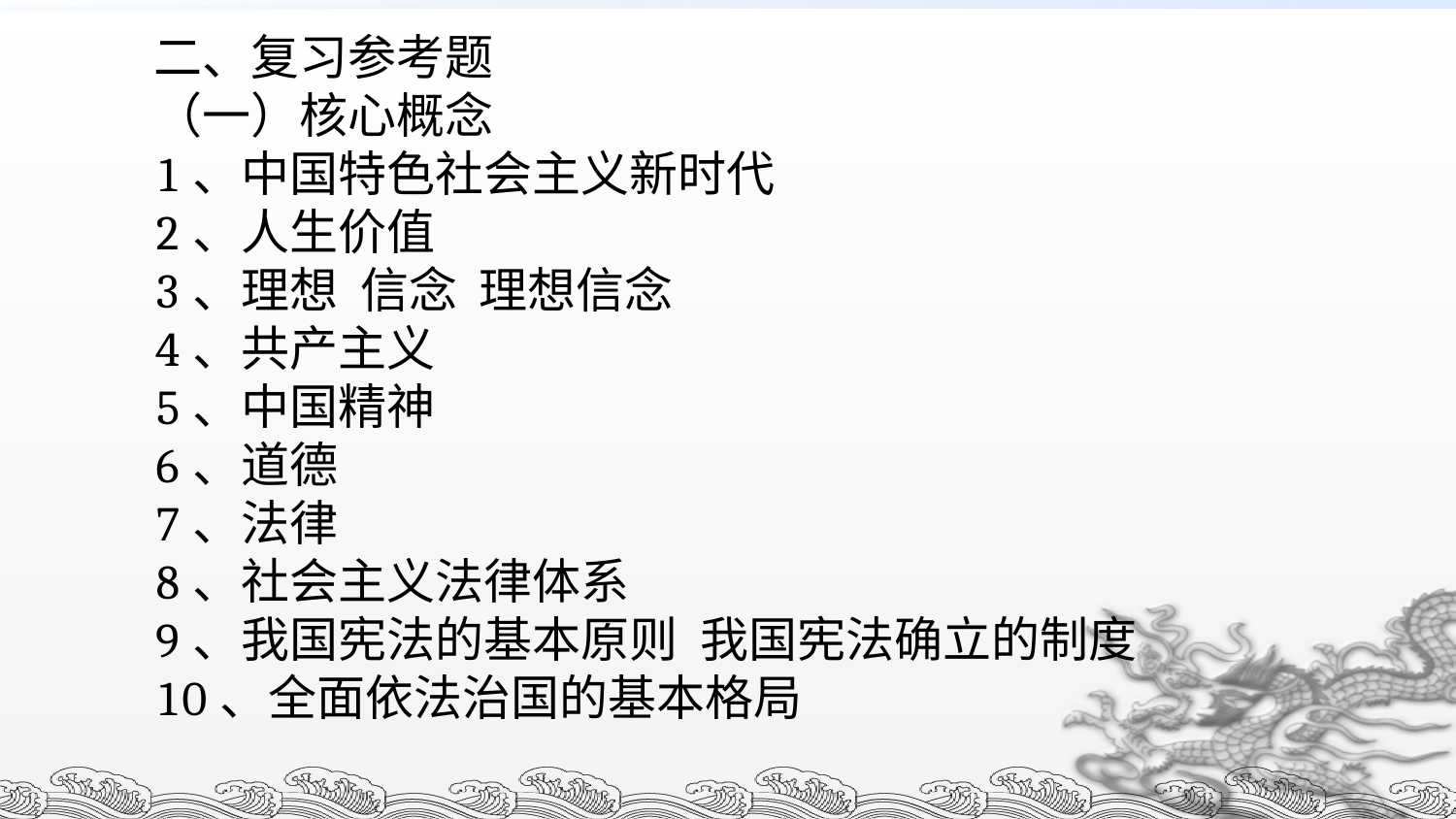

二、复习参考题
（一）核心概念
1、中国特色社会主义新时代
2、人生价值
3、理想  信念  理想信念
4、共产主义
5、中国精神
6、道德
7、法律
8、社会主义法律体系
9、我国宪法的基本原则  我国宪法确立的制度
10、全面依法治国的基本格局